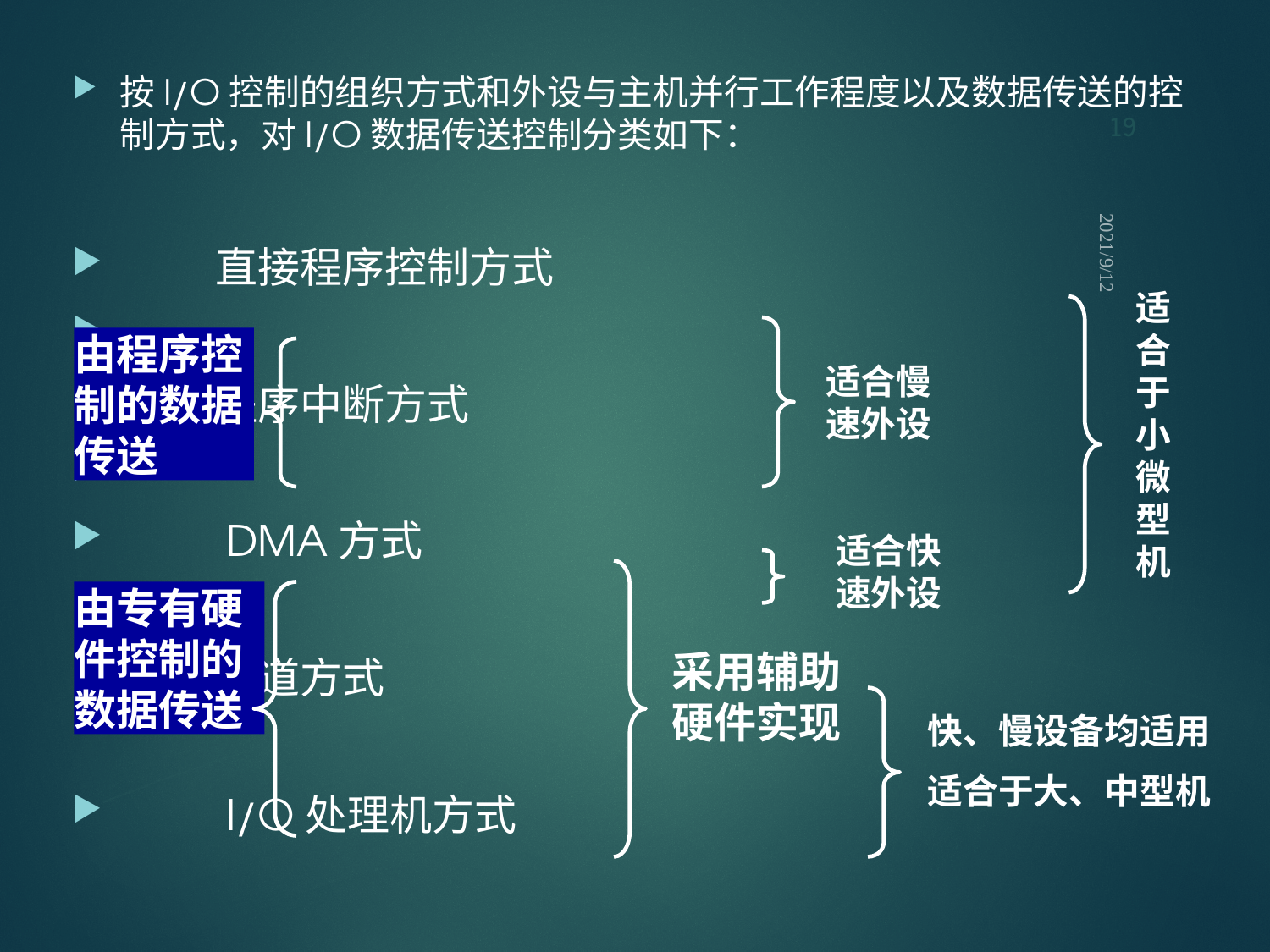

19
按I/O控制的组织方式和外设与主机并行工作程度以及数据传送的控制方式，对I/O数据传送控制分类如下：

         直接程序控制方式

         程序中断方式

         DMA方式

         通道方式

         I/O处理机方式
2021/9/12
适合于小微型机

由程序控制的数据传送

适合慢速外设
适合快速外设

由专有硬件控制的数据传送

采用辅助硬件实现

快、慢设备均适用
适合于大、中型机